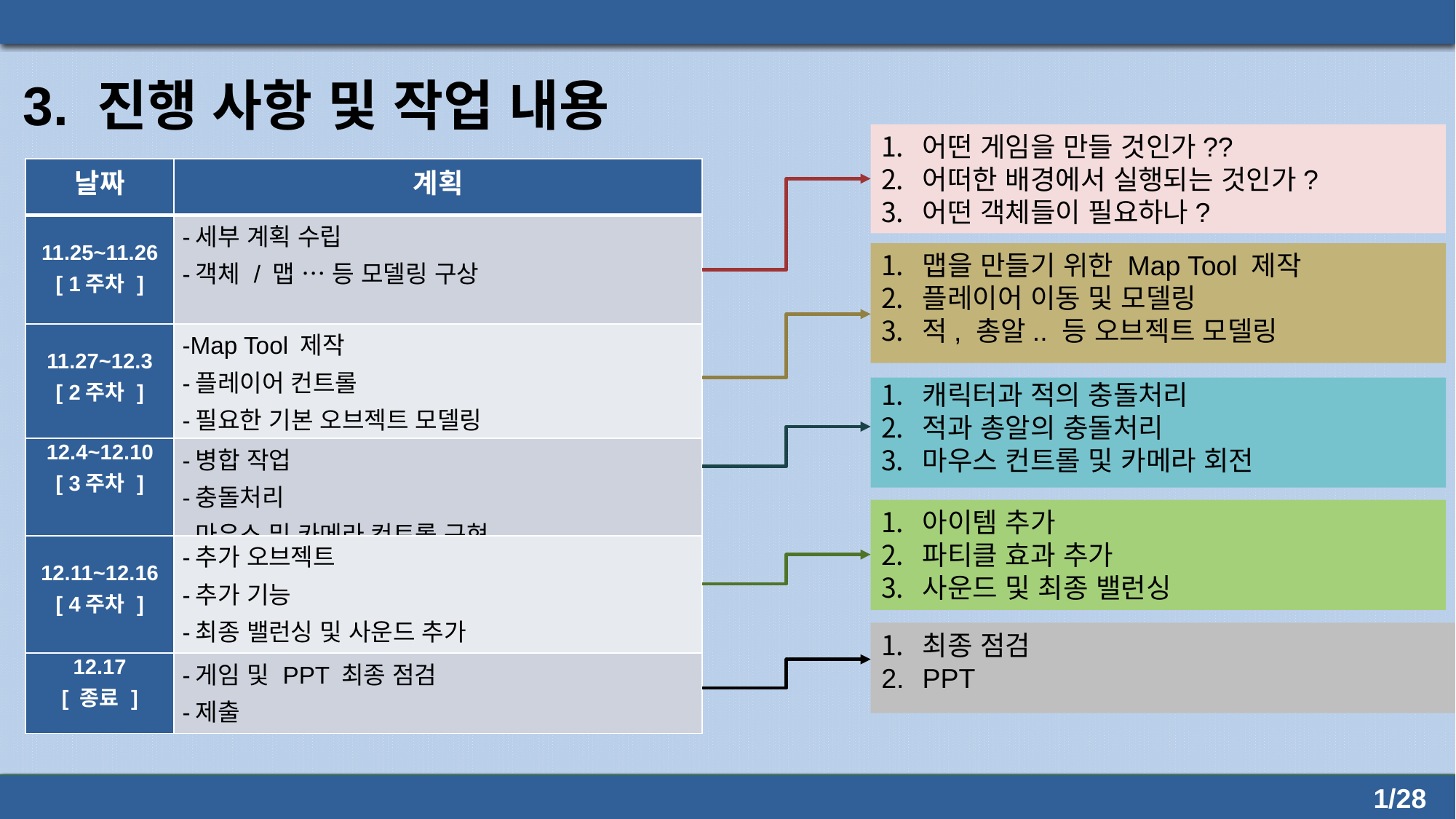

3. 진행 사항 및 작업 내용
어떤 게임을 만들 것인가??
어떠한 배경에서 실행되는 것인가?
어떤 객체들이 필요하나?
| 날짜 | 계획 |
| --- | --- |
| 11.25~11.26 [ 1주차 ] | -세부 계획 수립 -객체 / 맵 … 등 모델링 구상 |
| 11.27~12.3 [ 2주차 ] | -Map Tool 제작 -플레이어 컨트롤 -필요한 기본 오브젝트 모델링 |
| 12.4~12.10 [ 3주차 ] | -병합 작업 -충돌처리 -마우스 및 카메라 컨트롤 구현 |
| 12.11~12.16 [ 4주차 ] | -추가 오브젝트 -추가 기능 -최종 밸런싱 및 사운드 추가 |
| 12.17 [ 종료 ] | -게임 및 PPT 최종 점검 -제출 |

맵을 만들기 위한 Map Tool 제작
플레이어 이동 및 모델링
적, 총알.. 등 오브젝트 모델링

캐릭터과 적의 충돌처리
적과 총알의 충돌처리
마우스 컨트롤 및 카메라 회전

아이템 추가
파티클 효과 추가
사운드 및 최종 밸런싱

최종 점검
PPT

 1/28